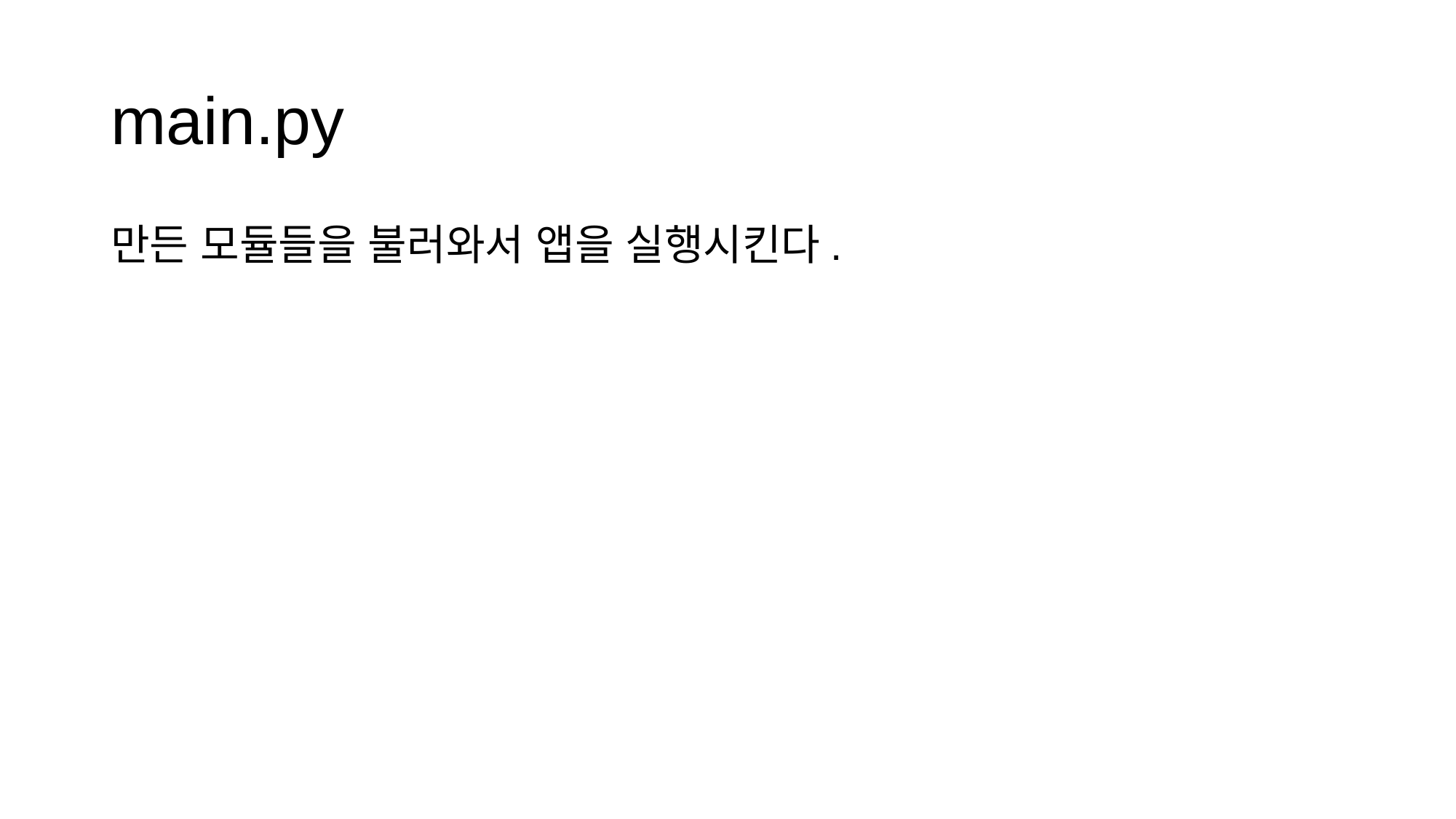

# main.py
만든 모듈들을 불러와서 앱을 실행시킨다.